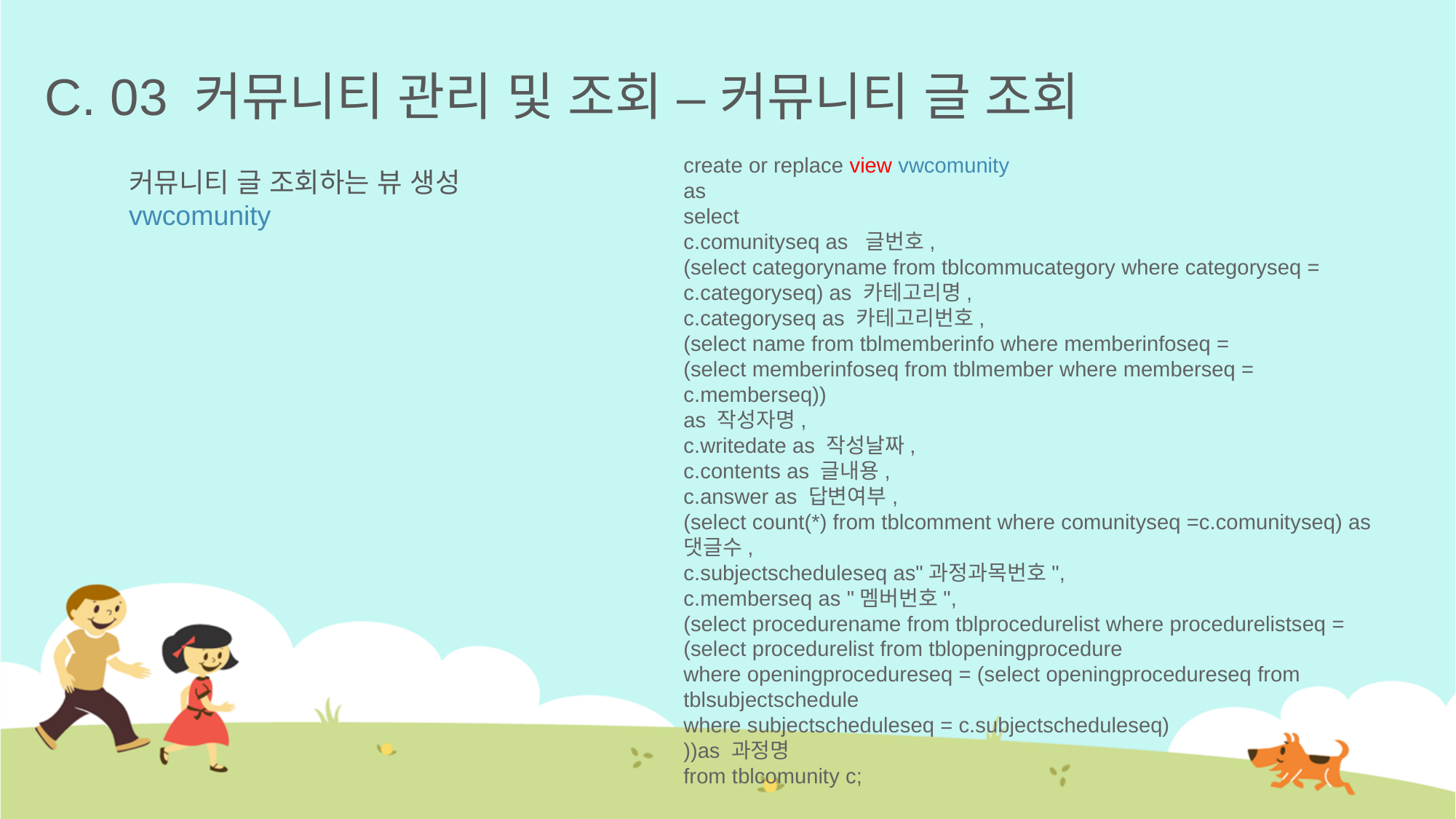

# C. 03 커뮤니티 관리 및 조회 – 커뮤니티 글 조회

create or replace view vwcomunity
as
select
c.comunityseq as  글번호,
(select categoryname from tblcommucategory where categoryseq = c.categoryseq) as 카테고리명,
c.categoryseq as 카테고리번호,
(select name from tblmemberinfo where memberinfoseq =
(select memberinfoseq from tblmember where memberseq = c.memberseq))
as 작성자명,
c.writedate as 작성날짜,
c.contents as 글내용,
c.answer as 답변여부,
(select count(*) from tblcomment where comunityseq =c.comunityseq) as 댓글수,
c.subjectscheduleseq as"과정과목번호",
c.memberseq as "멤버번호",
(select procedurename from tblprocedurelist where procedurelistseq = (select procedurelist from tblopeningprocedure
where openingprocedureseq = (select openingprocedureseq from tblsubjectschedule
where subjectscheduleseq = c.subjectscheduleseq)
))as 과정명
from tblcomunity c;

커뮤니티 글 조회하는 뷰 생성
vwcomunity